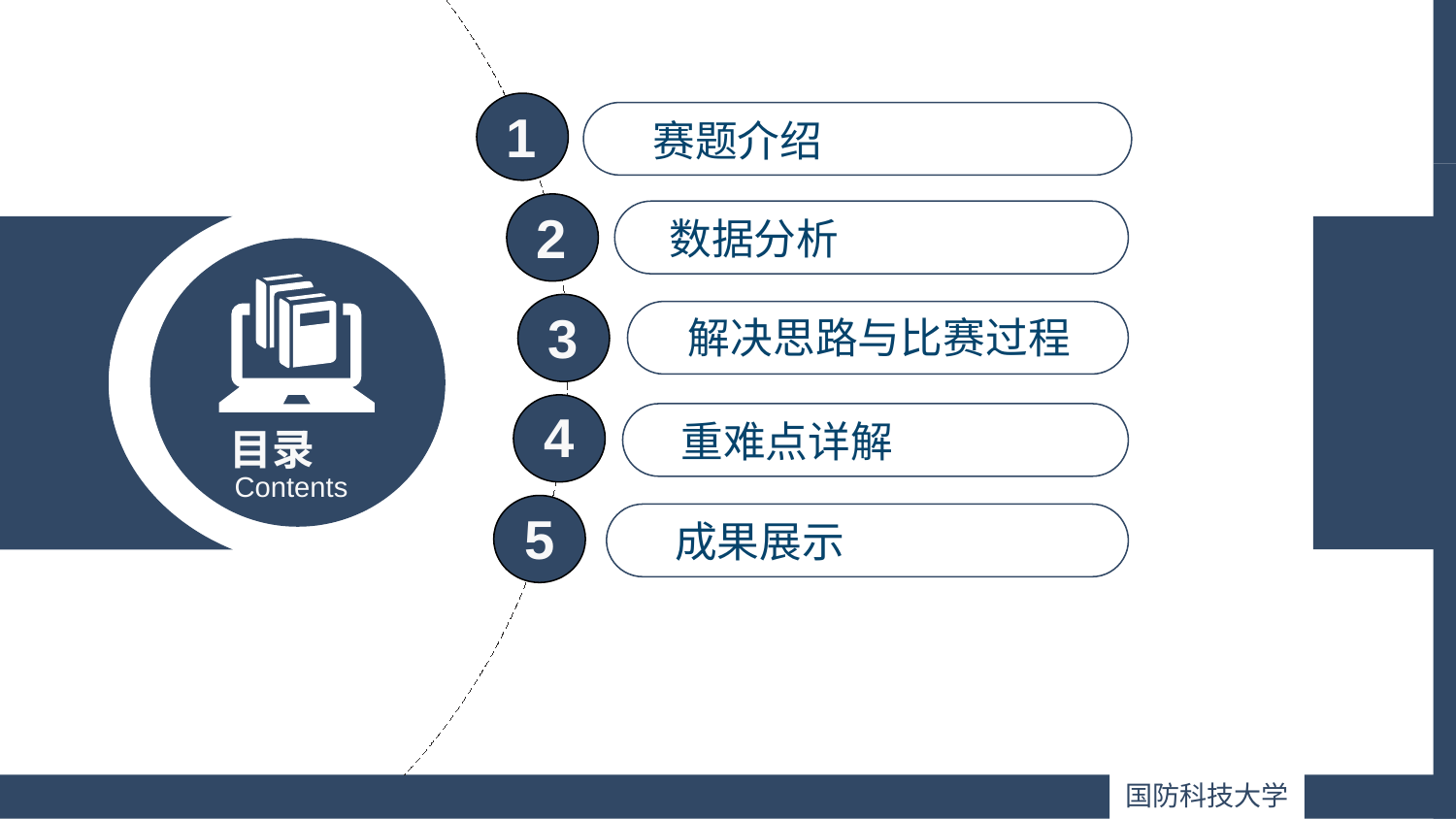

1

赛题介绍

2

数据分析

3

解决思路与比赛过程

4

重难点详解
目录
Contents

5

成果展示